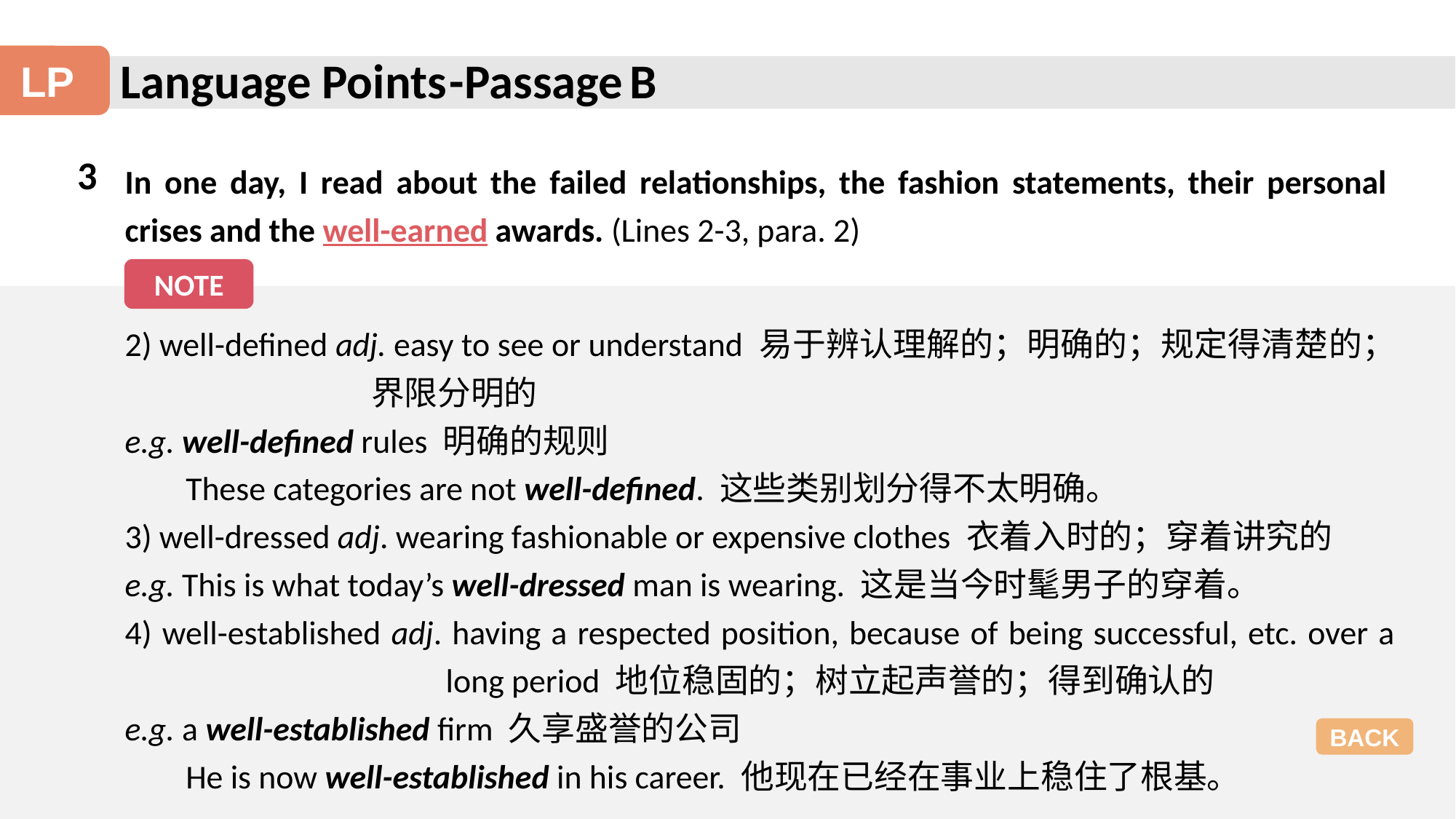

Language Points
-Passage B
LP

3
In one day, I read about the failed relationships, the fashion statements, their personal crises and the well-earned awards. (Lines 2-3, para. 2)
NOTE

2) well-defined adj. easy to see or understand 易于辨认理解的；明确的；规定得清楚的；界限分明的
e.g. well-defined rules 明确的规则
 These categories are not well-defined. 这些类别划分得不太明确。
3) well-dressed adj. wearing fashionable or expensive clothes 衣着入时的；穿着讲究的
e.g. This is what today’s well-dressed man is wearing. 这是当今时髦男子的穿着。
4) well-established adj. having a respected position, because of being successful, etc. over a long period 地位稳固的；树立起声誉的；得到确认的
e.g. a well-established firm 久享盛誉的公司
 He is now well-established in his career. 他现在已经在事业上稳住了根基。
BACK